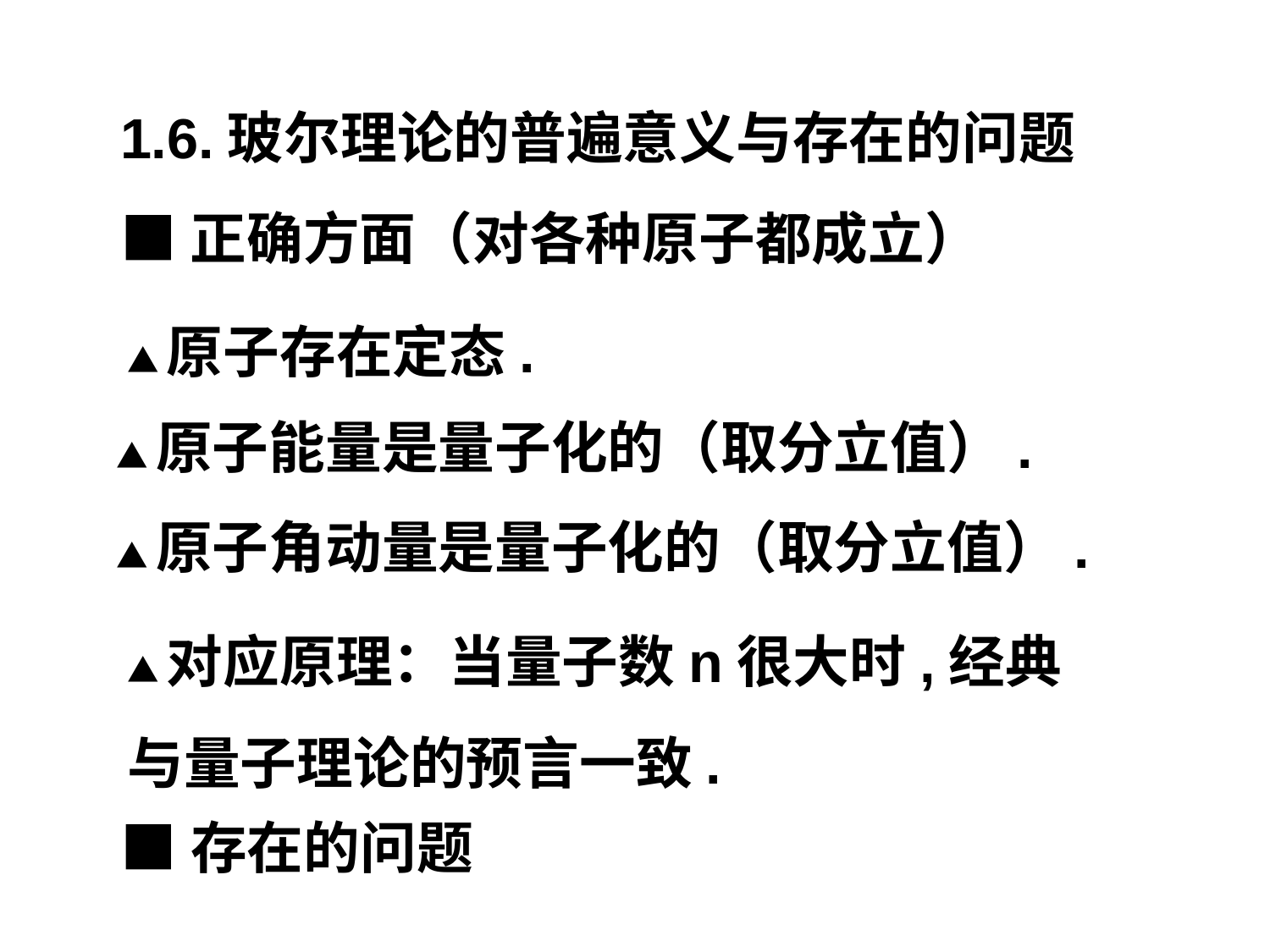

1.6.玻尔理论的普遍意义与存在的问题
■正确方面（对各种原子都成立）
▲原子存在定态.
▲原子能量是量子化的（取分立值）.
▲原子角动量是量子化的（取分立值）.
▲对应原理：当量子数n很大时,经典与量子理论的预言一致.
■存在的问题